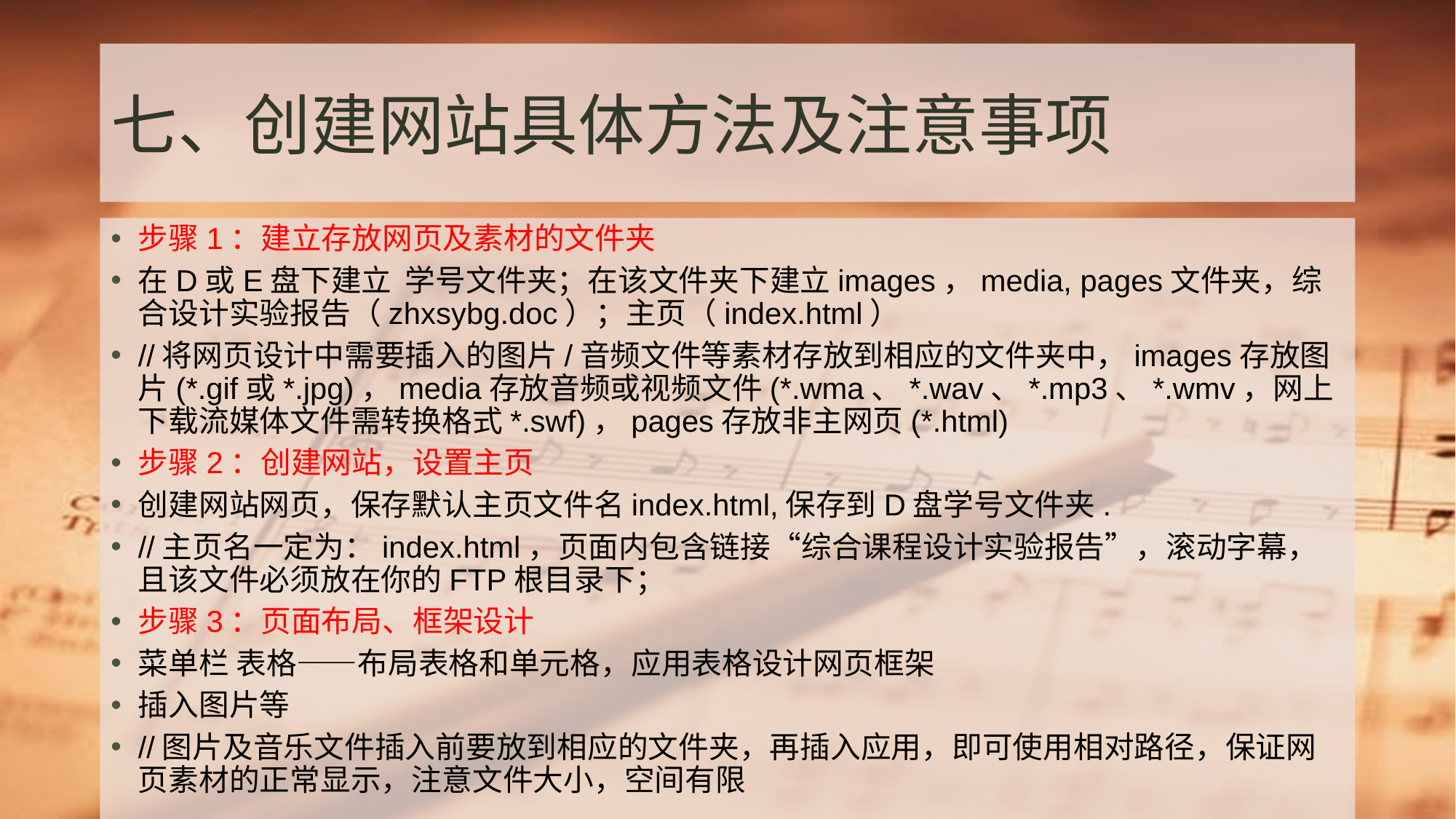

# 七、创建网站具体方法及注意事项
步骤1：建立存放网页及素材的文件夹
在D或E盘下建立  学号文件夹；在该文件夹下建立images，media, pages文件夹，综合设计实验报告（zhxsybg.doc）；主页（index.html）
//将网页设计中需要插入的图片/音频文件等素材存放到相应的文件夹中，images存放图片(*.gif或*.jpg)，media存放音频或视频文件(*.wma、*.wav、*.mp3、*.wmv，网上下载流媒体文件需转换格式*.swf)，pages存放非主网页(*.html)
步骤2：创建网站，设置主页
创建网站网页，保存默认主页文件名index.html,保存到D盘学号文件夹.
//主页名一定为：index.html，页面内包含链接“综合课程设计实验报告”，滚动字幕，且该文件必须放在你的FTP根目录下；
步骤3：页面布局、框架设计
菜单栏 表格——布局表格和单元格，应用表格设计网页框架
插入图片等
//图片及音乐文件插入前要放到相应的文件夹，再插入应用，即可使用相对路径，保证网页素材的正常显示，注意文件大小，空间有限